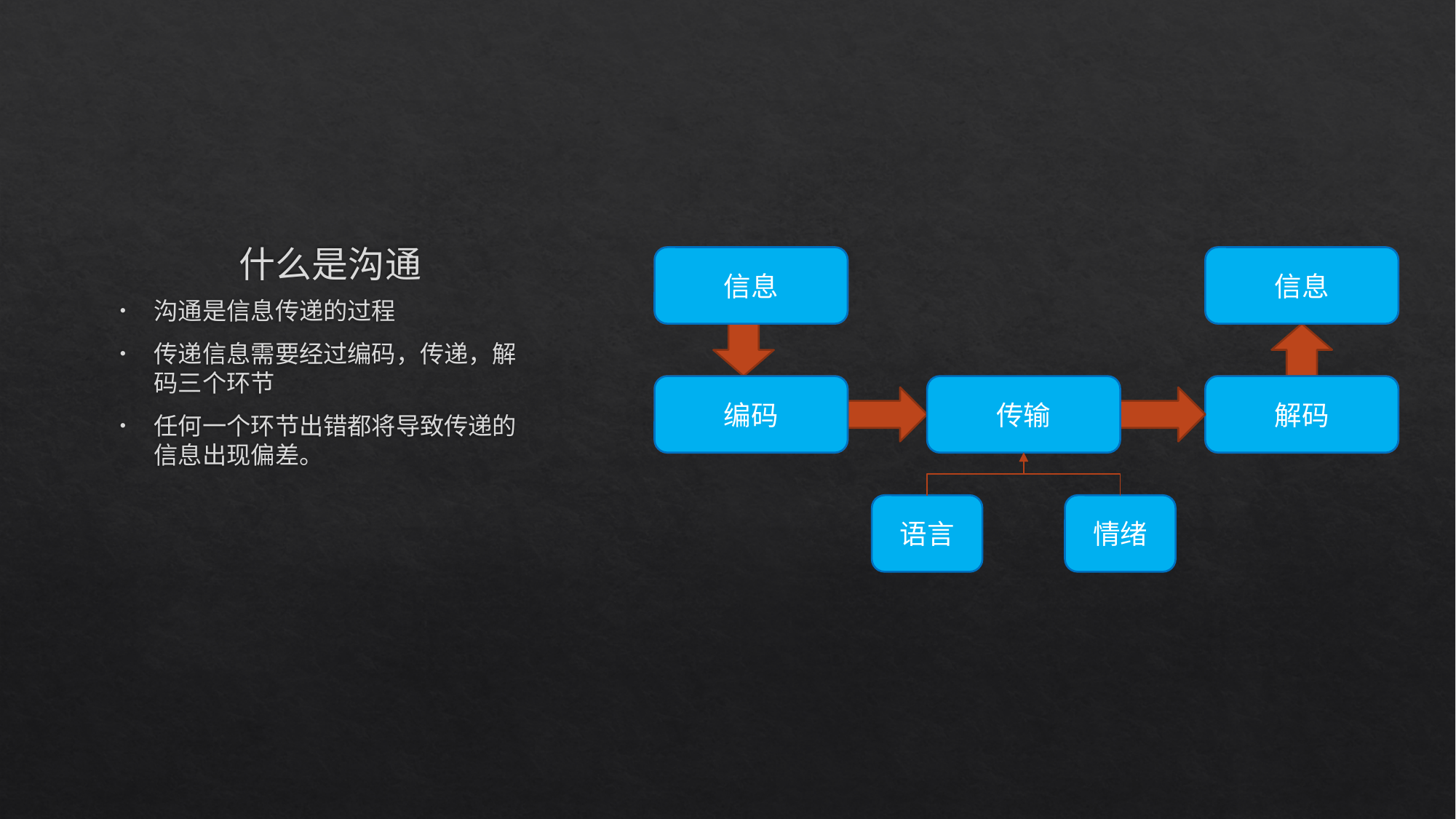

# 什么是沟通
信息
信息
信息
信息

编码
信息
传输
解码
信息

语言
情绪
沟通是信息传递的过程
传递信息需要经过编码，传递，解码三个环节
任何一个环节出错都将导致传递的信息出现偏差。